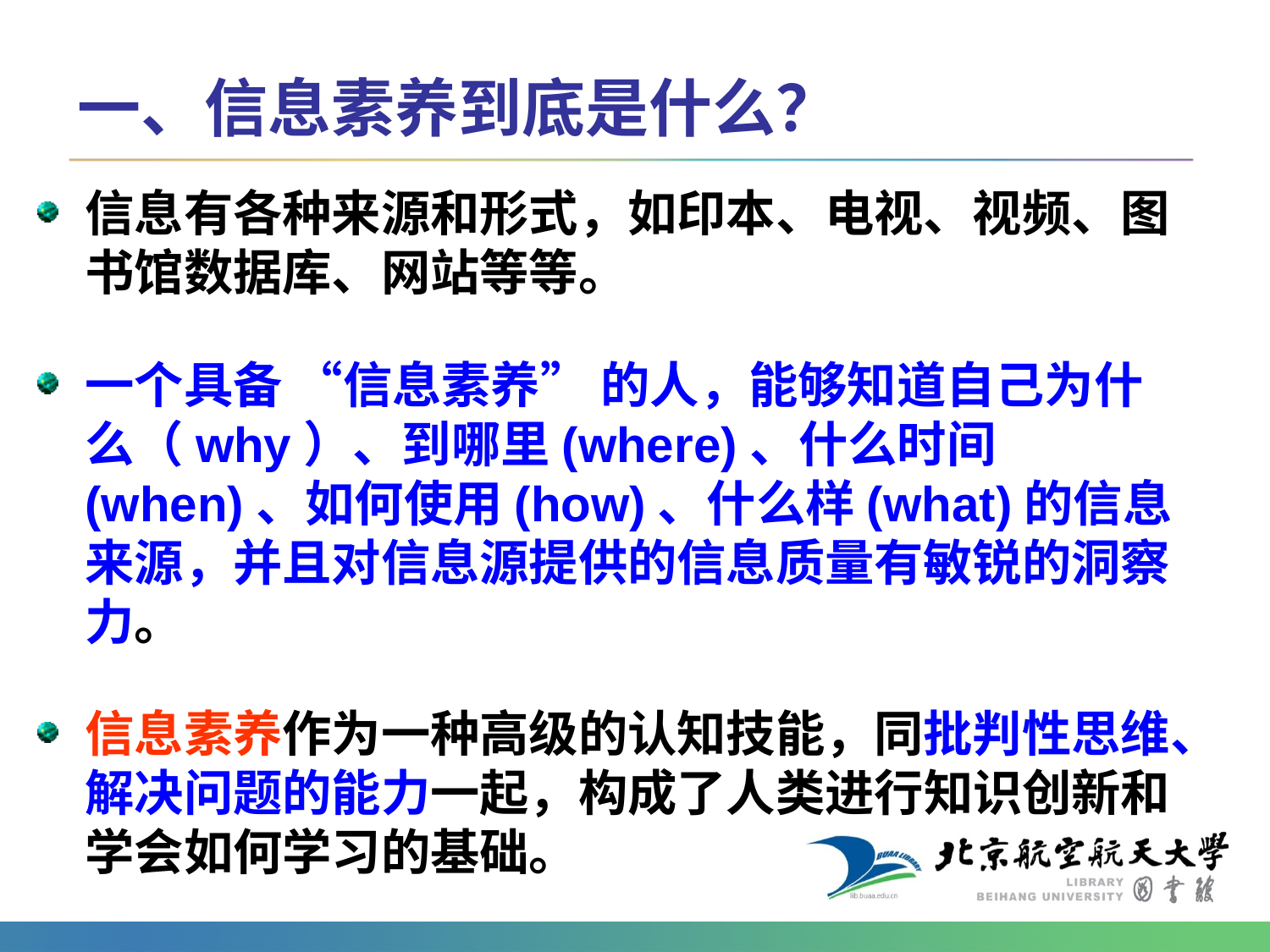

# 一、信息素养到底是什么？
信息有各种来源和形式，如印本、电视、视频、图书馆数据库、网站等等。
一个具备 “信息素养” 的人，能够知道自己为什么（why）、到哪里(where)、什么时间(when)、如何使用(how)、什么样(what)的信息来源，并且对信息源提供的信息质量有敏锐的洞察力。
信息素养作为一种高级的认知技能，同批判性思维、解决问题的能力一起，构成了人类进行知识创新和学会如何学习的基础。